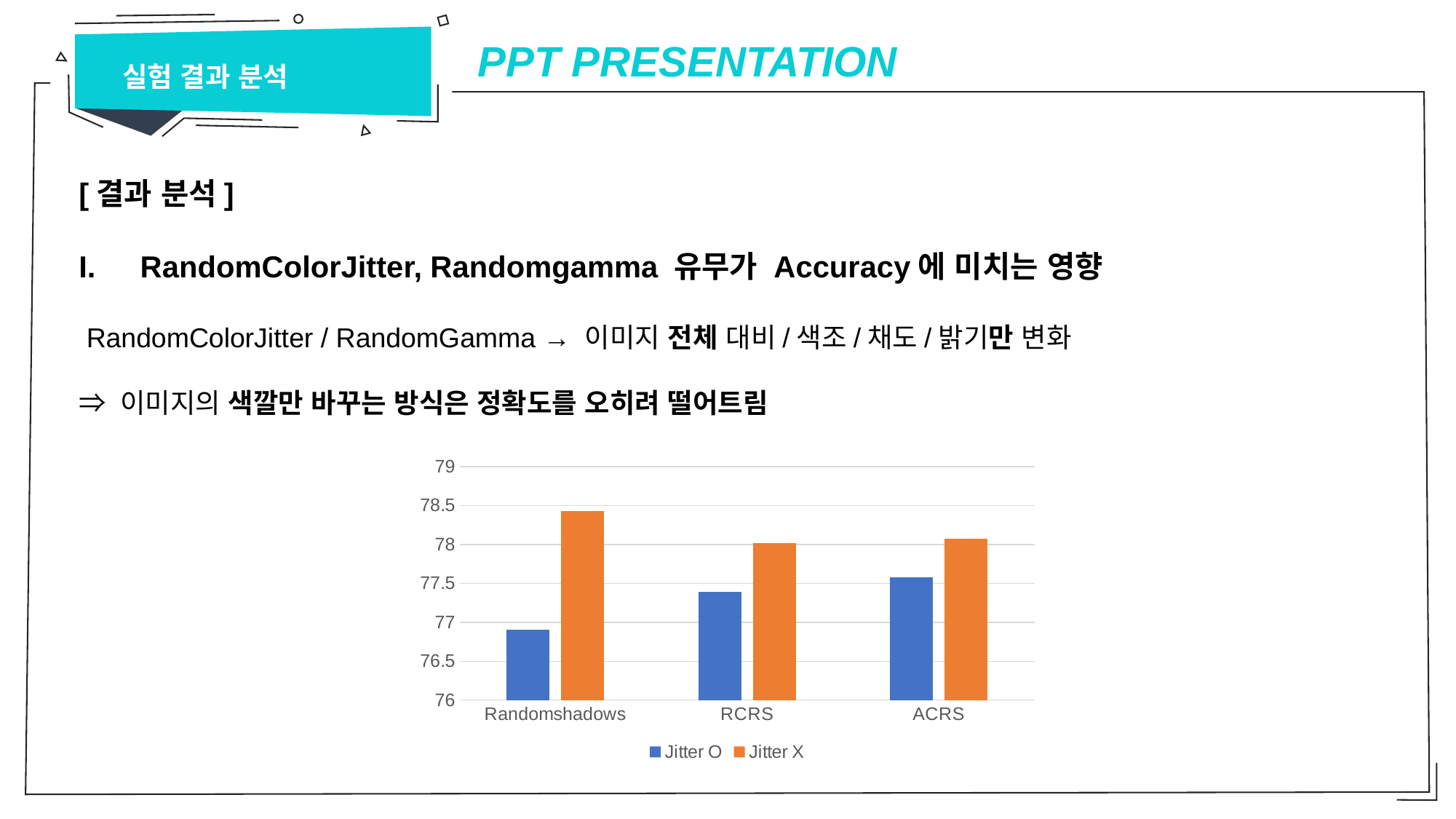

PPT PRESENTATION

실험 결과 분석

[결과 분석]

RandomColorJitter, Randomgamma 유무가 Accuracy에 미치는 영향

 RandomColorJitter / RandomGamma → 이미지 전체 대비/색조/채도/밝기만 변화

⇒ 이미지의 색깔만 바꾸는 방식은 정확도를 오히려 떨어트림

### Chart

| Category | Jitter O | Jitter X |
|---|---|---|
| Randomshadows | 76.9 | 78.43 |
| RCRS | 77.39 | 78.02 |
| ACRS | 77.58 | 78.07 |